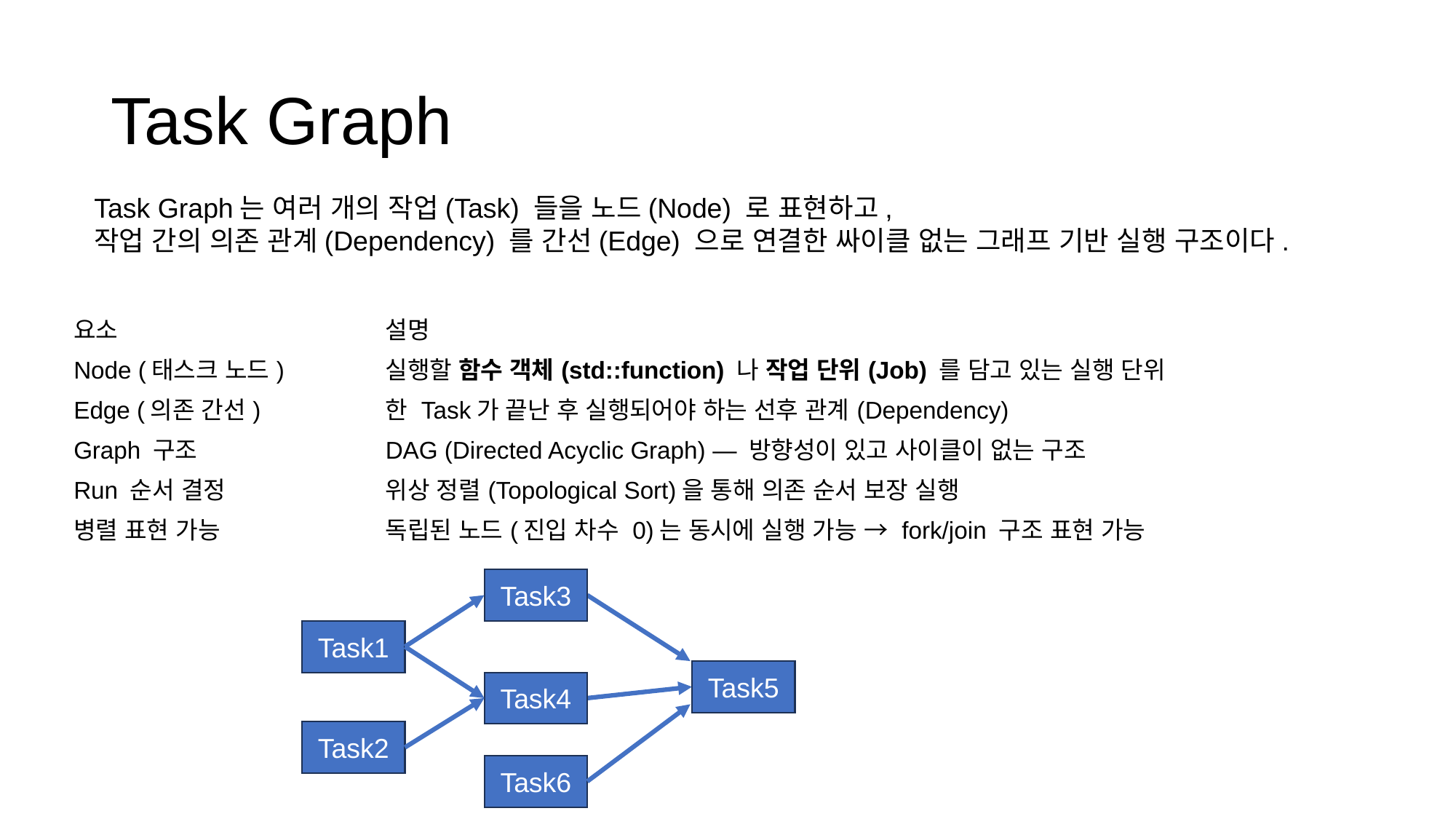

# Task Graph
Task Graph는 여러 개의 작업(Task) 들을 노드(Node) 로 표현하고,
작업 간의 의존 관계(Dependency) 를 간선(Edge) 으로 연결한 싸이클 없는 그래프 기반 실행 구조이다.
| 요소 | 설명 |
| --- | --- |
| Node (태스크 노드) | 실행할 함수 객체(std::function) 나 작업 단위(Job) 를 담고 있는 실행 단위 |
| Edge (의존 간선) | 한 Task가 끝난 후 실행되어야 하는 선후 관계(Dependency) |
| Graph 구조 | DAG (Directed Acyclic Graph) — 방향성이 있고 사이클이 없는 구조 |
| Run 순서 결정 | 위상 정렬(Topological Sort)을 통해 의존 순서 보장 실행 |
| 병렬 표현 가능 | 독립된 노드(진입 차수 0)는 동시에 실행 가능 → fork/join 구조 표현 가능 |
Task3
Task1
Task5
Task4
Task2
Task6